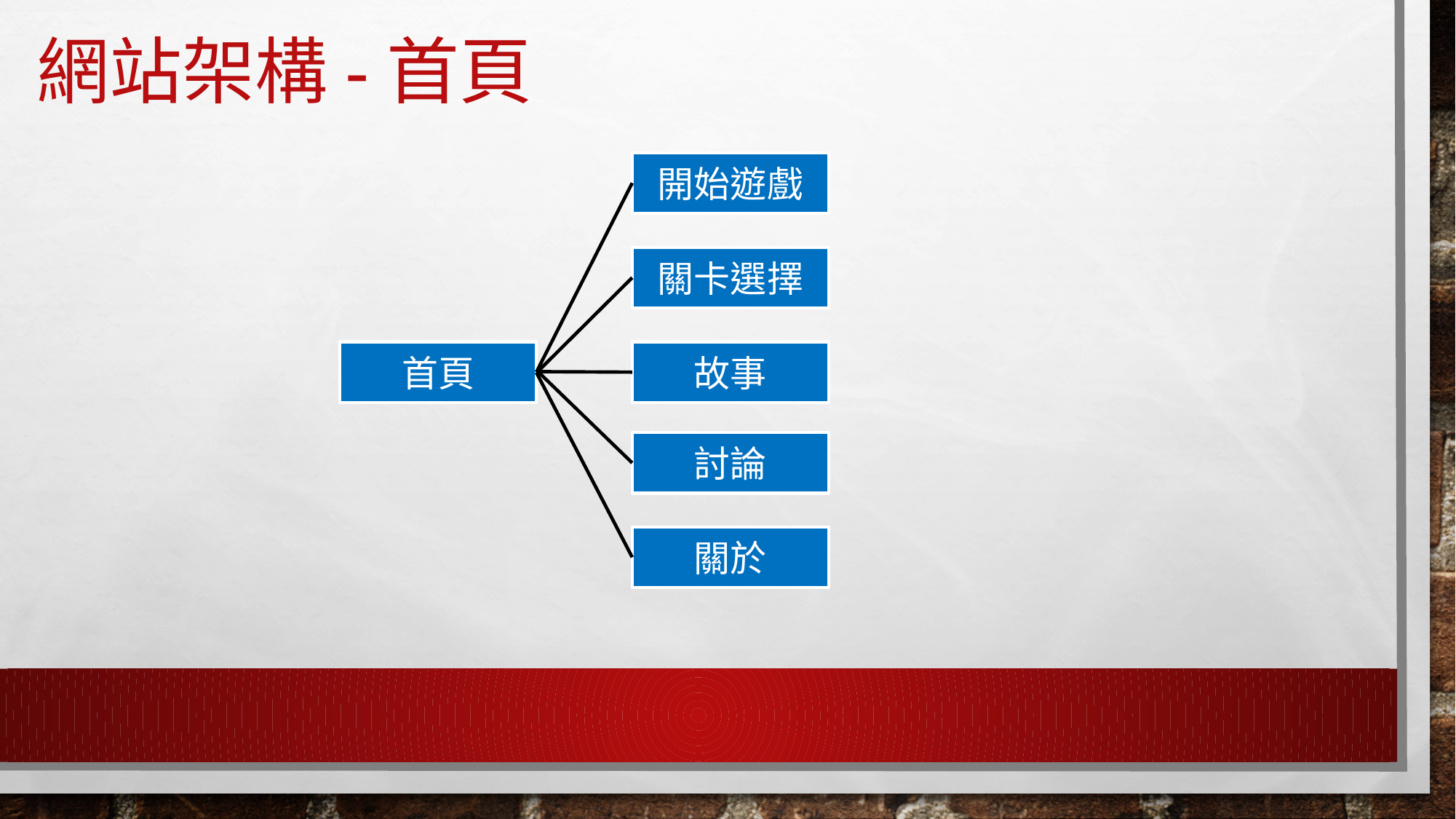

# 網站架構-首頁
開始遊戲
關卡選擇
首頁
故事
討論
關於